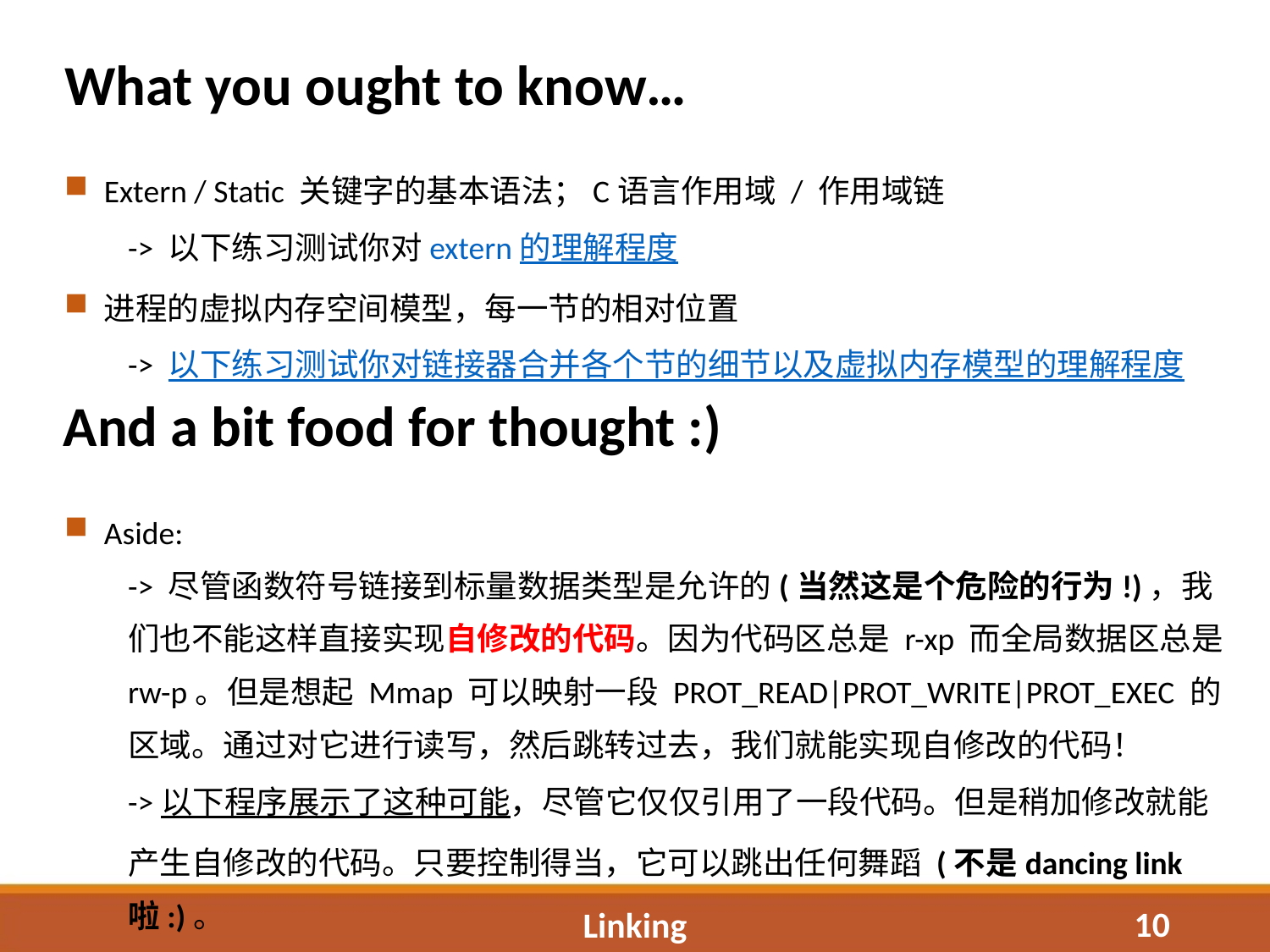

What you ought to know…
Extern / Static 关键字的基本语法；C语言作用域 / 作用域链
-> 以下练习测试你对 extern 的理解程度
进程的虚拟内存空间模型，每一节的相对位置
-> 以下练习测试你对链接器合并各个节的细节以及虚拟内存模型的理解程度

Aside:
-> 尽管函数符号链接到标量数据类型是允许的(当然这是个危险的行为!)，我们也不能这样直接实现自修改的代码。因为代码区总是 r-xp 而全局数据区总是 rw-p。但是想起 Mmap 可以映射一段 PROT_READ|PROT_WRITE|PROT_EXEC 的区域。通过对它进行读写，然后跳转过去，我们就能实现自修改的代码！
->以下程序展示了这种可能，尽管它仅仅引用了一段代码。但是稍加修改就能产生自修改的代码。只要控制得当，它可以跳出任何舞蹈 (不是dancing link 啦:)。
And a bit food for thought :)
10
Linking